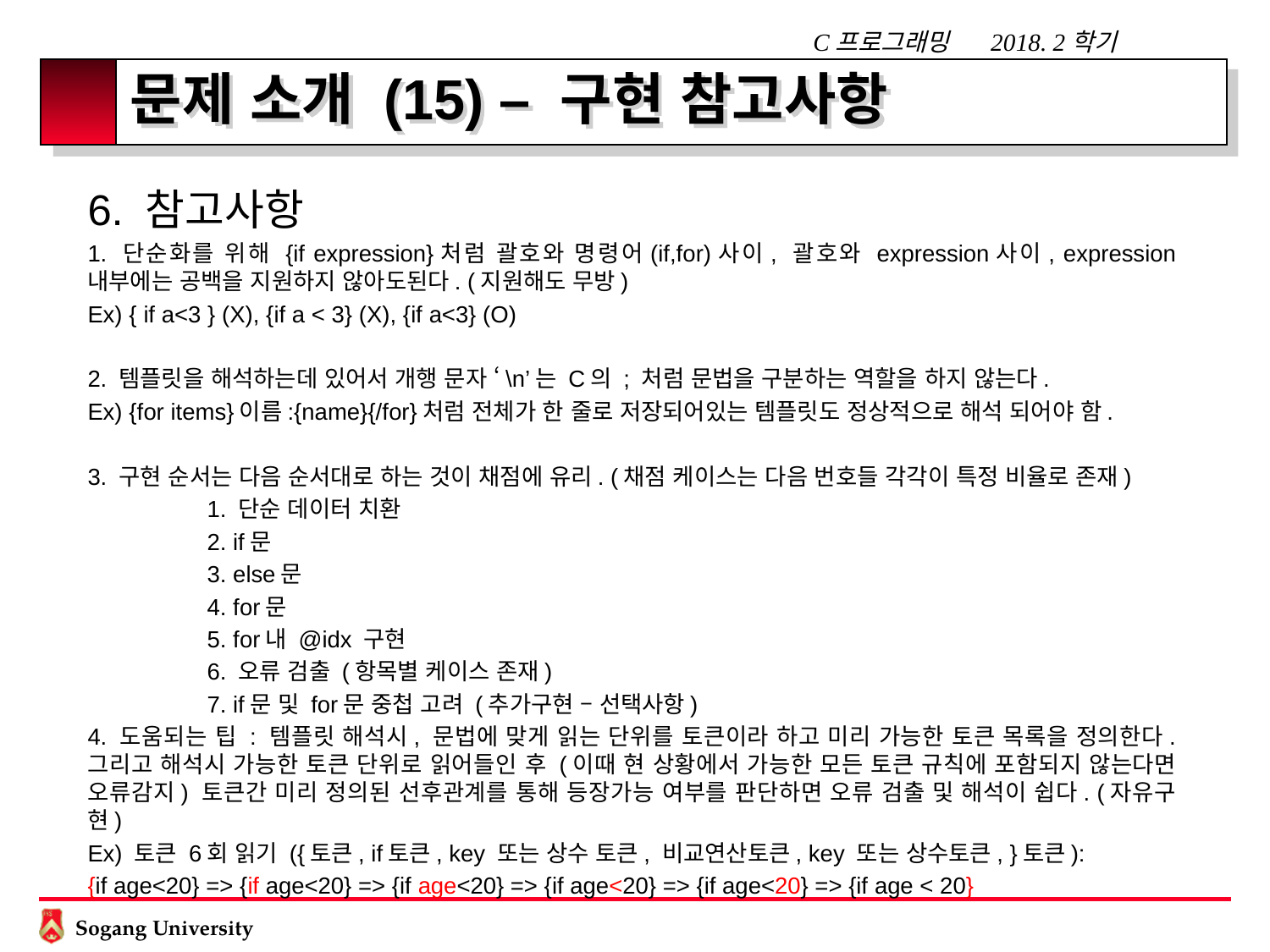

# 문제 소개 (15) – 구현 참고사항
6. 참고사항
1. 단순화를 위해 {if expression}처럼 괄호와 명령어(if,for)사이, 괄호와 expression사이, expression 내부에는 공백을 지원하지 않아도된다. (지원해도 무방)
Ex) { if a<3 } (X), {if a < 3} (X), {if a<3} (O)

2. 템플릿을 해석하는데 있어서 개행 문자 ‘\n’는 C의 ; 처럼 문법을 구분하는 역할을 하지 않는다.
Ex) {for items}이름:{name}{/for}처럼 전체가 한 줄로 저장되어있는 템플릿도 정상적으로 해석 되어야 함.

3. 구현 순서는 다음 순서대로 하는 것이 채점에 유리. (채점 케이스는 다음 번호들 각각이 특정 비율로 존재)
	1. 단순 데이터 치환
	2. if문
	3. else문
	4. for문
	5. for내 @idx 구현
	6. 오류 검출 (항목별 케이스 존재)
	7. if문 및 for문 중첩 고려 (추가구현 – 선택사항)
4. 도움되는 팁 : 템플릿 해석시, 문법에 맞게 읽는 단위를 토큰이라 하고 미리 가능한 토큰 목록을 정의한다. 그리고 해석시 가능한 토큰 단위로 읽어들인 후 (이때 현 상황에서 가능한 모든 토큰 규칙에 포함되지 않는다면 오류감지) 토큰간 미리 정의된 선후관계를 통해 등장가능 여부를 판단하면 오류 검출 및 해석이 쉽다. (자유구현)
Ex) 토큰 6회 읽기 ({토큰, if토큰, key 또는 상수 토큰, 비교연산토큰, key 또는 상수토큰, }토큰):
{if age<20} => {if age<20} => {if age<20} => {if age<20} => {if age<20} => {if age < 20}